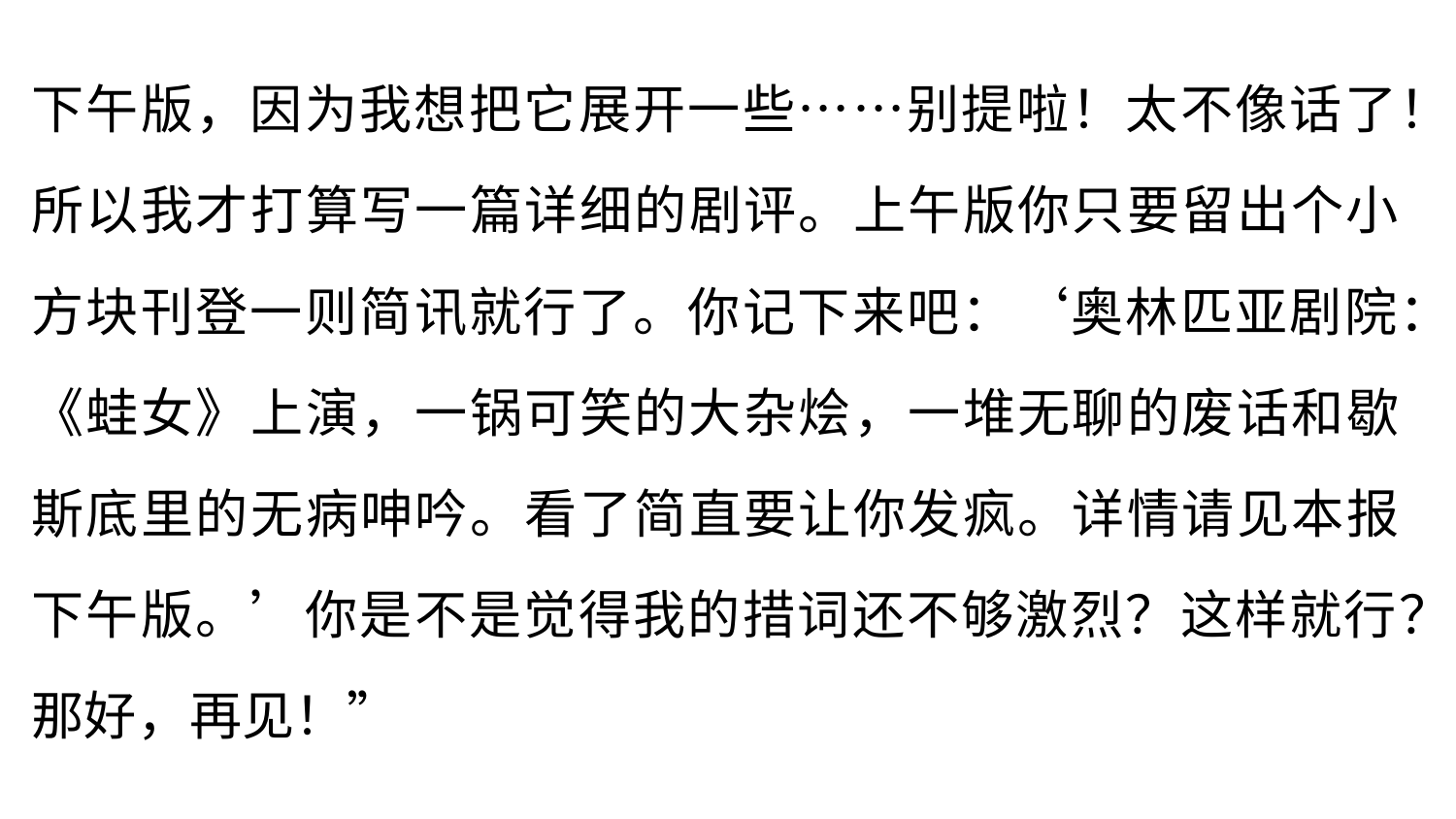

下午版，因为我想把它展开一些……别提啦！太不像话了！所以我才打算写一篇详细的剧评。上午版你只要留出个小方块刊登一则简讯就行了。你记下来吧：‘奥林匹亚剧院：《蛙女》上演，一锅可笑的大杂烩，一堆无聊的废话和歇斯底里的无病呻吟。看了简直要让你发疯。详情请见本报下午版。’你是不是觉得我的措词还不够激烈？这样就行？那好，再见！”